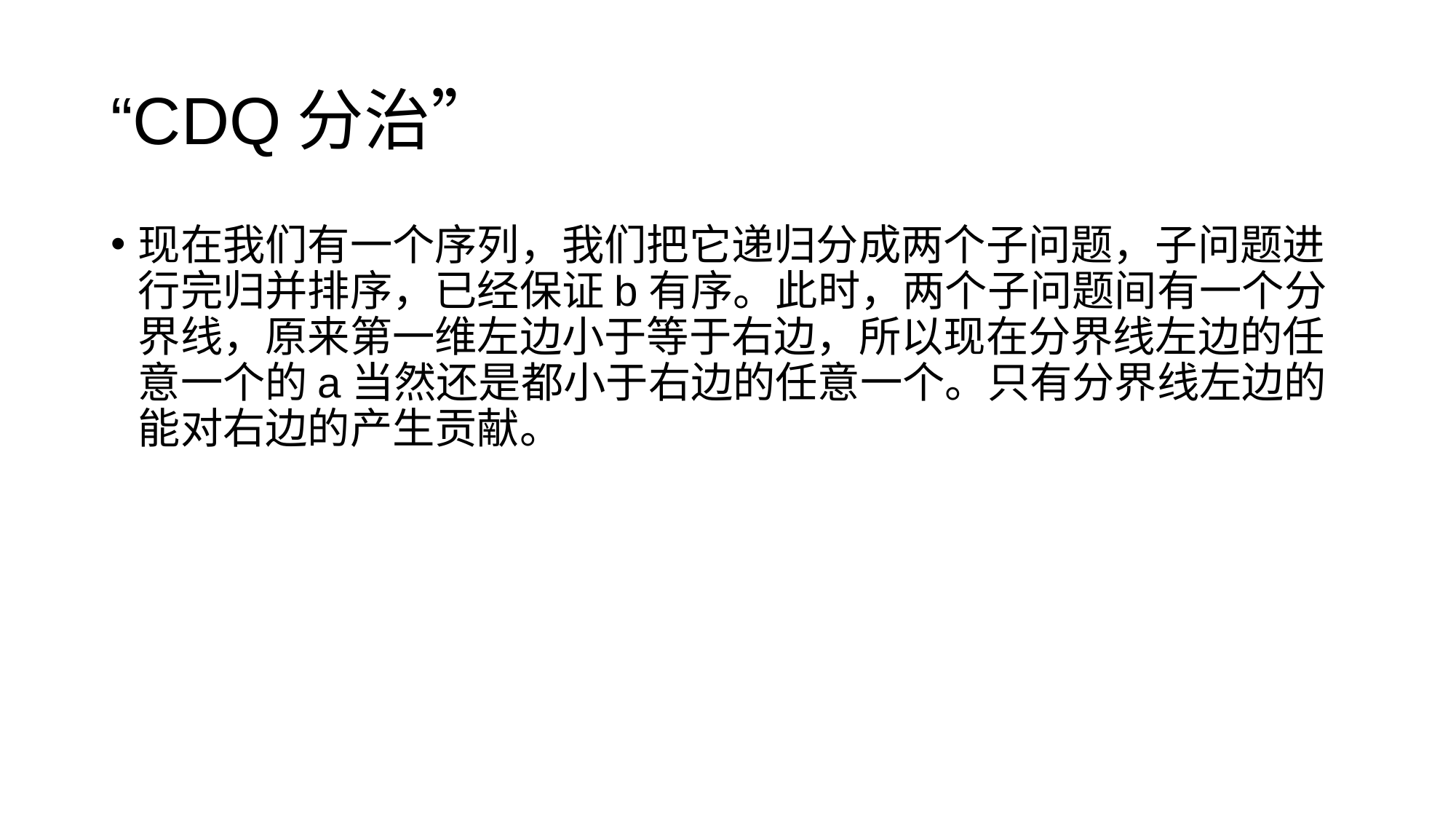

# “CDQ分治”
现在我们有一个序列，我们把它递归分成两个子问题，子问题进行完归并排序，已经保证b有序。此时，两个子问题间有一个分界线，原来第一维左边小于等于右边，所以现在分界线左边的任意一个的a当然还是都小于右边的任意一个。只有分界线左边的能对右边的产生贡献。